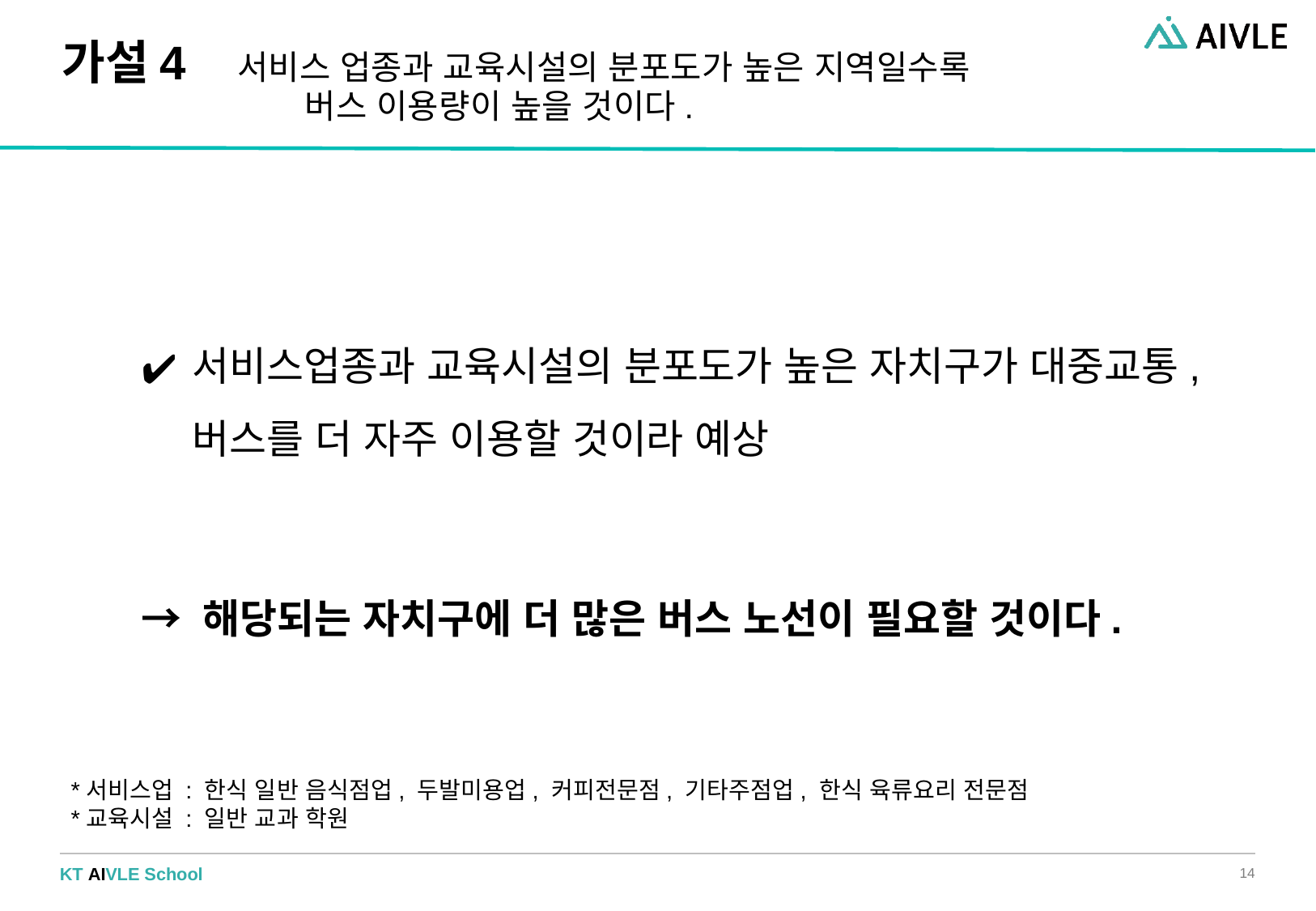

# 가설4   서비스 업종과 교육시설의 분포도가 높은 지역일수록 버스 이용량이 높을 것이다.
서비스업종과 교육시설의 분포도가 높은 자치구가 대중교통, 버스를 더 자주 이용할 것이라 예상

→ 해당되는 자치구에 더 많은 버스 노선이 필요할 것이다.
*서비스업 : 한식 일반 음식점업, 두발미용업, 커피전문점, 기타주점업, 한식 육류요리 전문점
*교육시설 : 일반 교과 학원